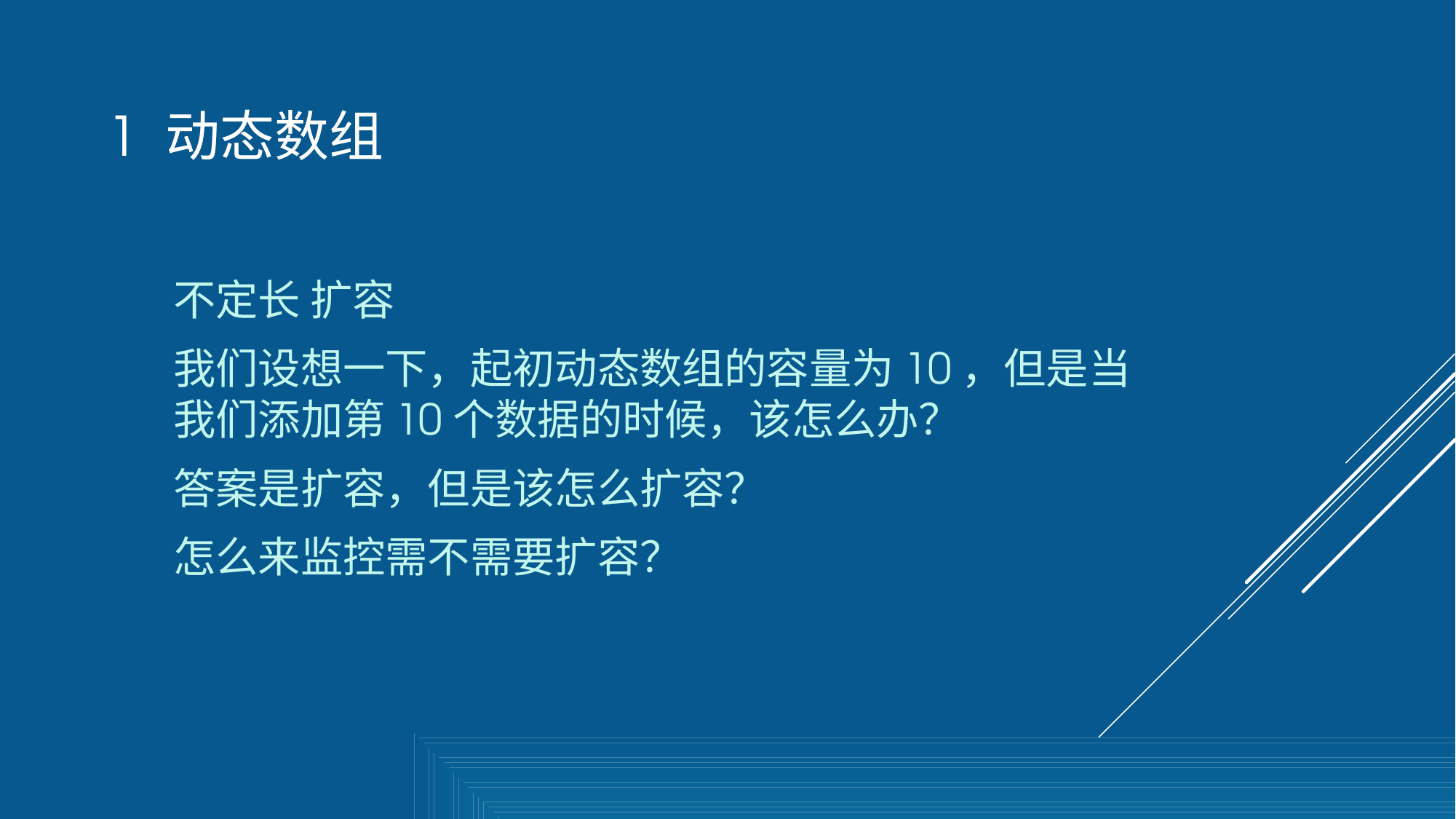

# 1 动态数组
不定长 扩容
我们设想一下，起初动态数组的容量为10，但是当我们添加第10个数据的时候，该怎么办？
答案是扩容，但是该怎么扩容？
怎么来监控需不需要扩容？